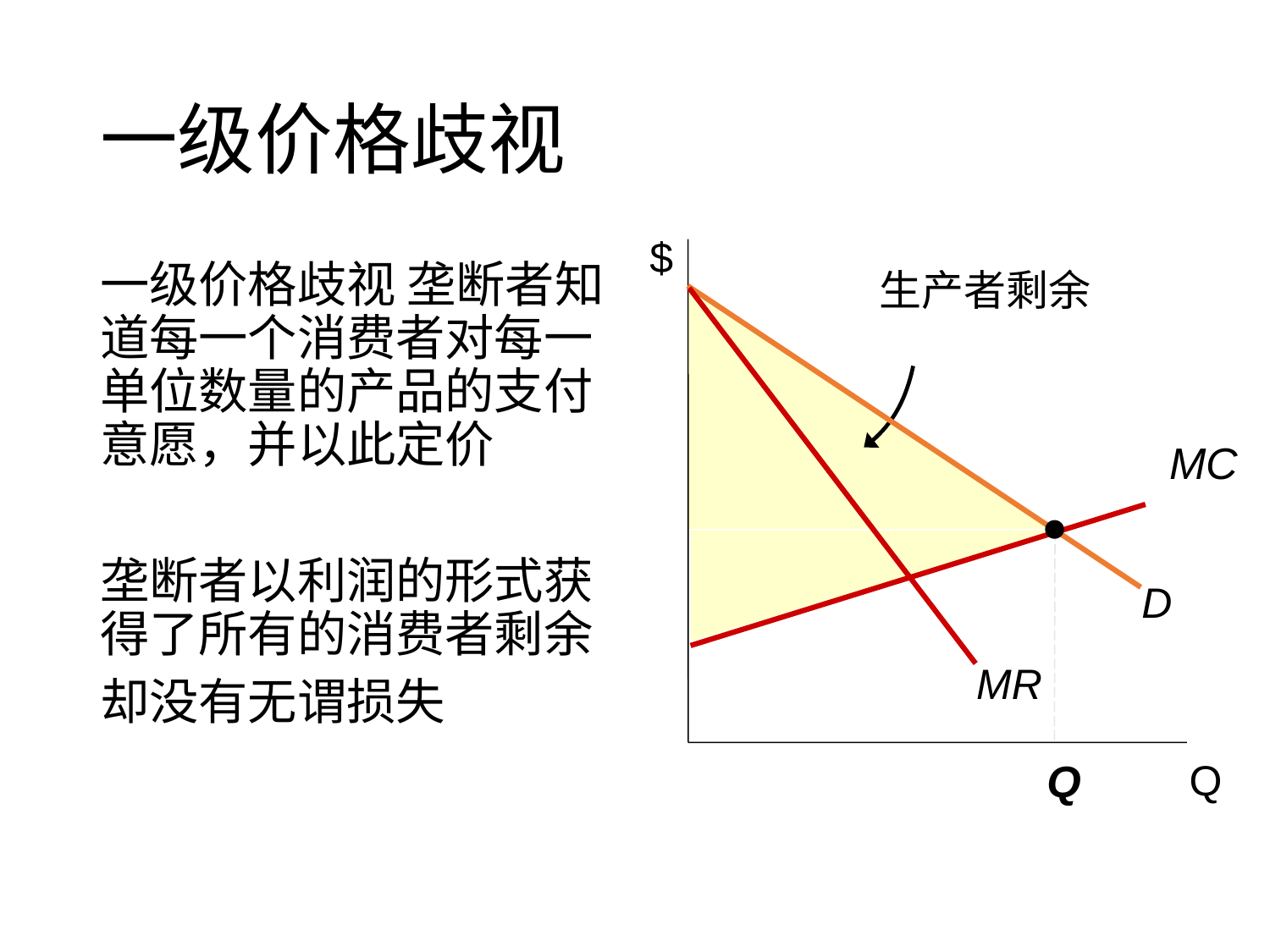

# 一级价格歧视
$

Q
一级价格歧视 垄断者知道每一个消费者对每一单位数量的产品的支付意愿，并以此定价

垄断者以利润的形式获得了所有的消费者剩余
却没有无谓损失

生产者剩余

D

MR

MC

Q